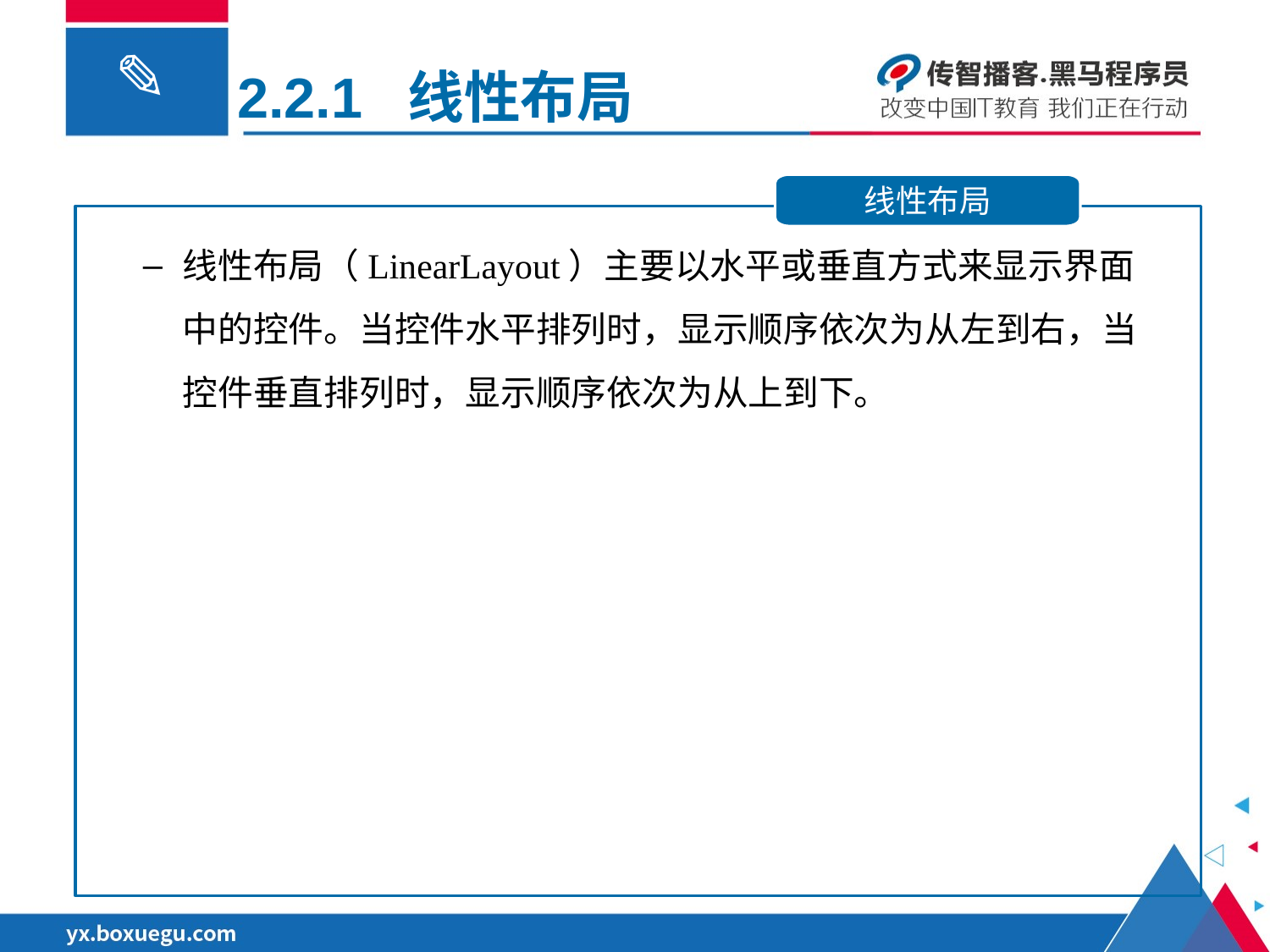

2.2.1  线性布局

线性布局

线性布局（LinearLayout）主要以水平或垂直方式来显示界面中的控件。当控件水平排列时，显示顺序依次为从左到右，当控件垂直排列时，显示顺序依次为从上到下。